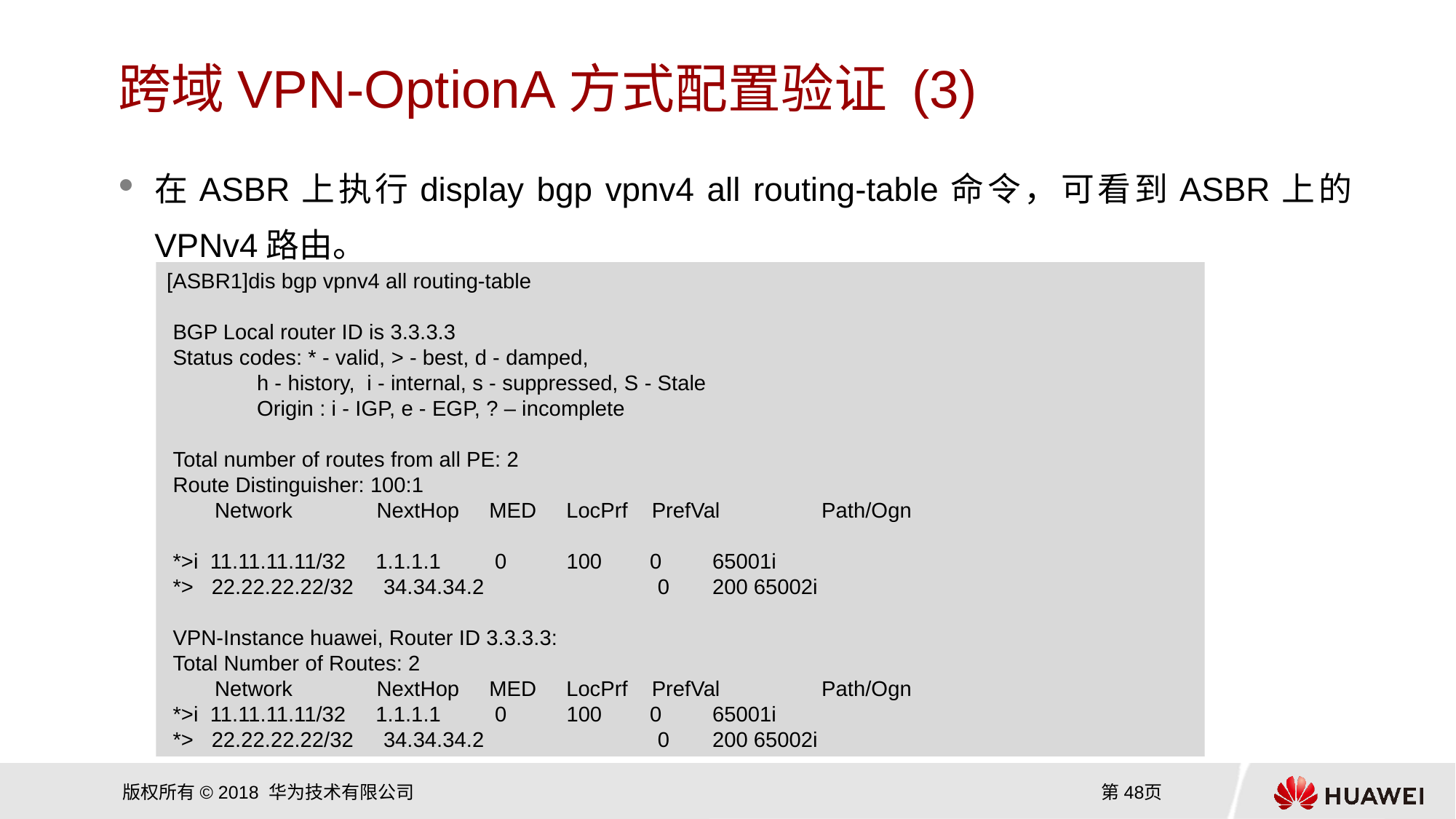

# 跨域VPN-OptionA方式配置验证 (3)
在ASBR上执行display bgp vpnv4 all routing-table命令，可看到ASBR上的VPNv4路由。

[ASBR1]dis bgp vpnv4 all routing-table

 BGP Local router ID is 3.3.3.3
 Status codes: * - valid, > - best, d - damped,
               h - history,  i - internal, s - suppressed, S - Stale
               Origin : i - IGP, e - EGP, ? – incomplete

 Total number of routes from all PE: 2
 Route Distinguisher: 100:1
        Network              NextHop     MED     LocPrf    PrefVal  	Path/Ogn

 *>i  11.11.11.11/32     1.1.1.1         0          100        0      	65001i
 *>   22.22.22.22/32     34.34.34.2                             0      	200 65002i

 VPN-Instance huawei, Router ID 3.3.3.3:
 Total Number of Routes: 2
        Network              NextHop     MED     LocPrf    PrefVal 	Path/Ogn
 *>i  11.11.11.11/32     1.1.1.1         0          100        0     	65001i
 *>   22.22.22.22/32     34.34.34.2                             0      	200 65002i